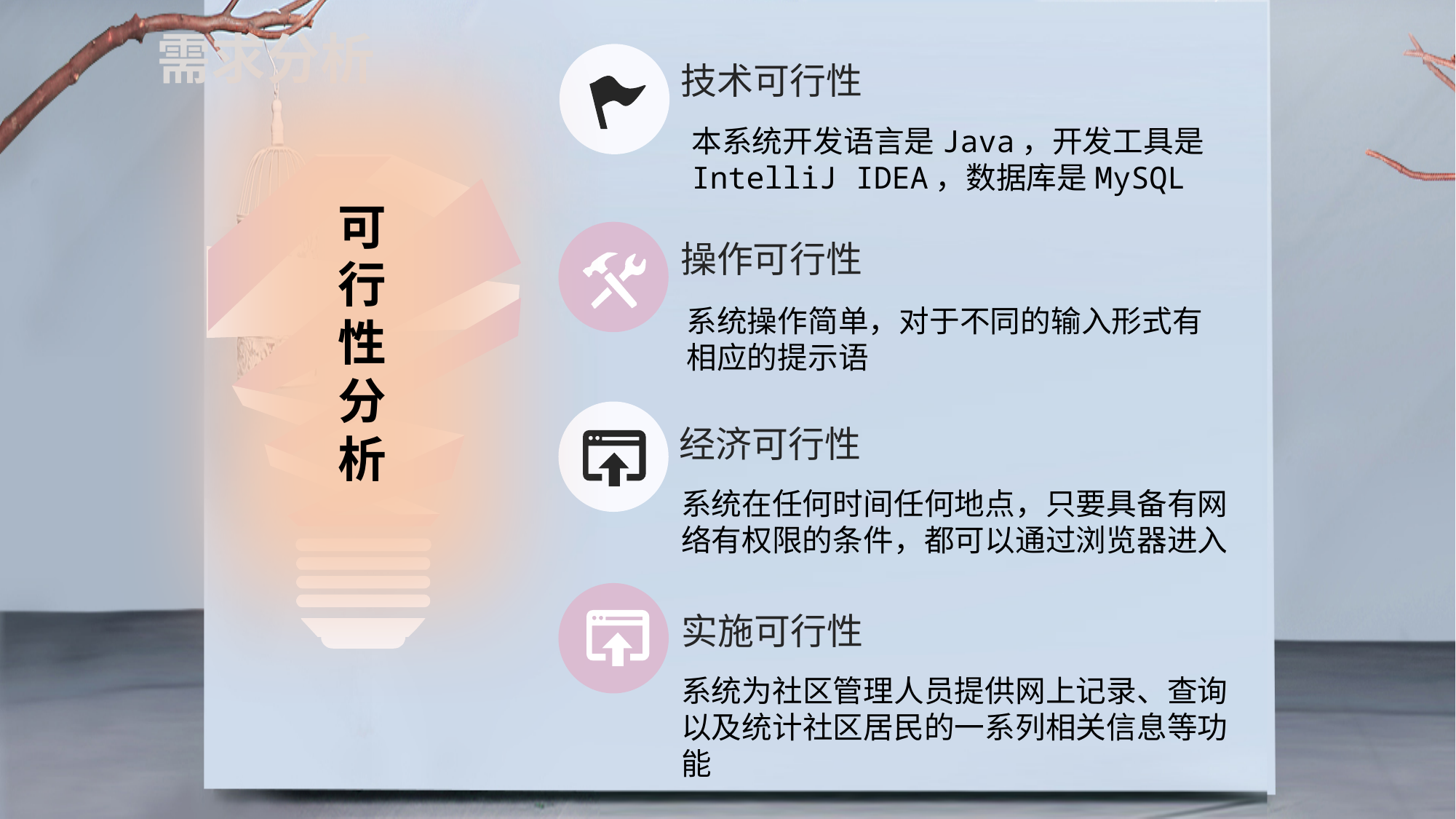

需求分析

技术可行性

本系统开发语言是Java，开发工具是IntelliJ IDEA，数据库是MySQL

可行性分析

操作可行性

系统操作简单，对于不同的输入形式有相应的提示语

经济可行性

系统在任何时间任何地点，只要具备有网络有权限的条件，都可以通过浏览器进入

实施可行性

系统为社区管理人员提供网上记录、查询以及统计社区居民的一系列相关信息等功能